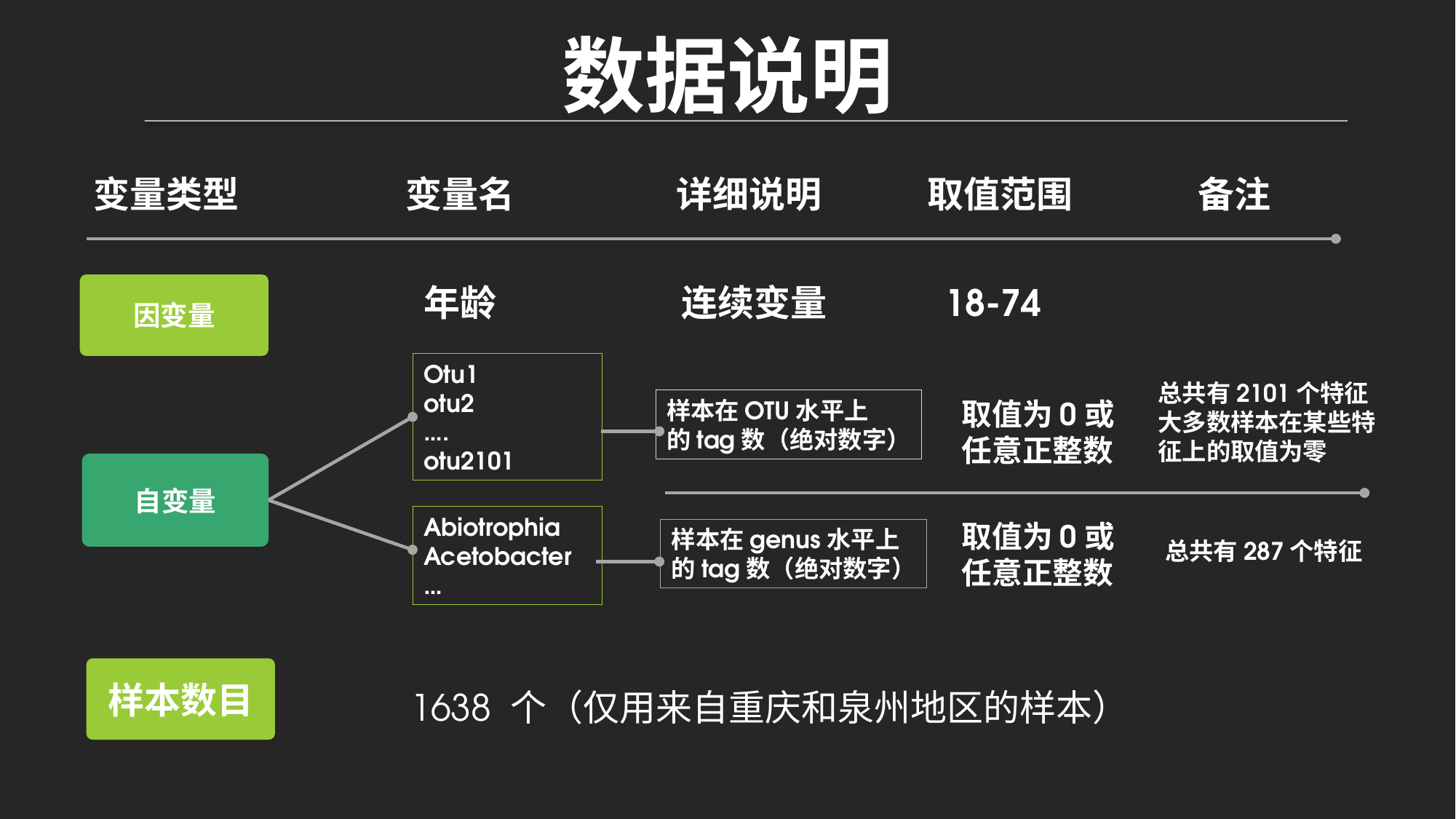

数据说明
变量类型
变量名
详细说明
取值范围
备注
因变量
年龄
连续变量
18-74
Otu1
otu2
….
otu2101
总共有2101个特征
大多数样本在某些特
征上的取值为零
取值为0或
任意正整数
样本在OTU水平上
的tag数（绝对数字）
自变量
Abiotrophia
Acetobacter
…
取值为0或
任意正整数
样本在genus水平上
的tag数（绝对数字）
总共有287个特征
样本数目
1638 个（仅用来自重庆和泉州地区的样本）